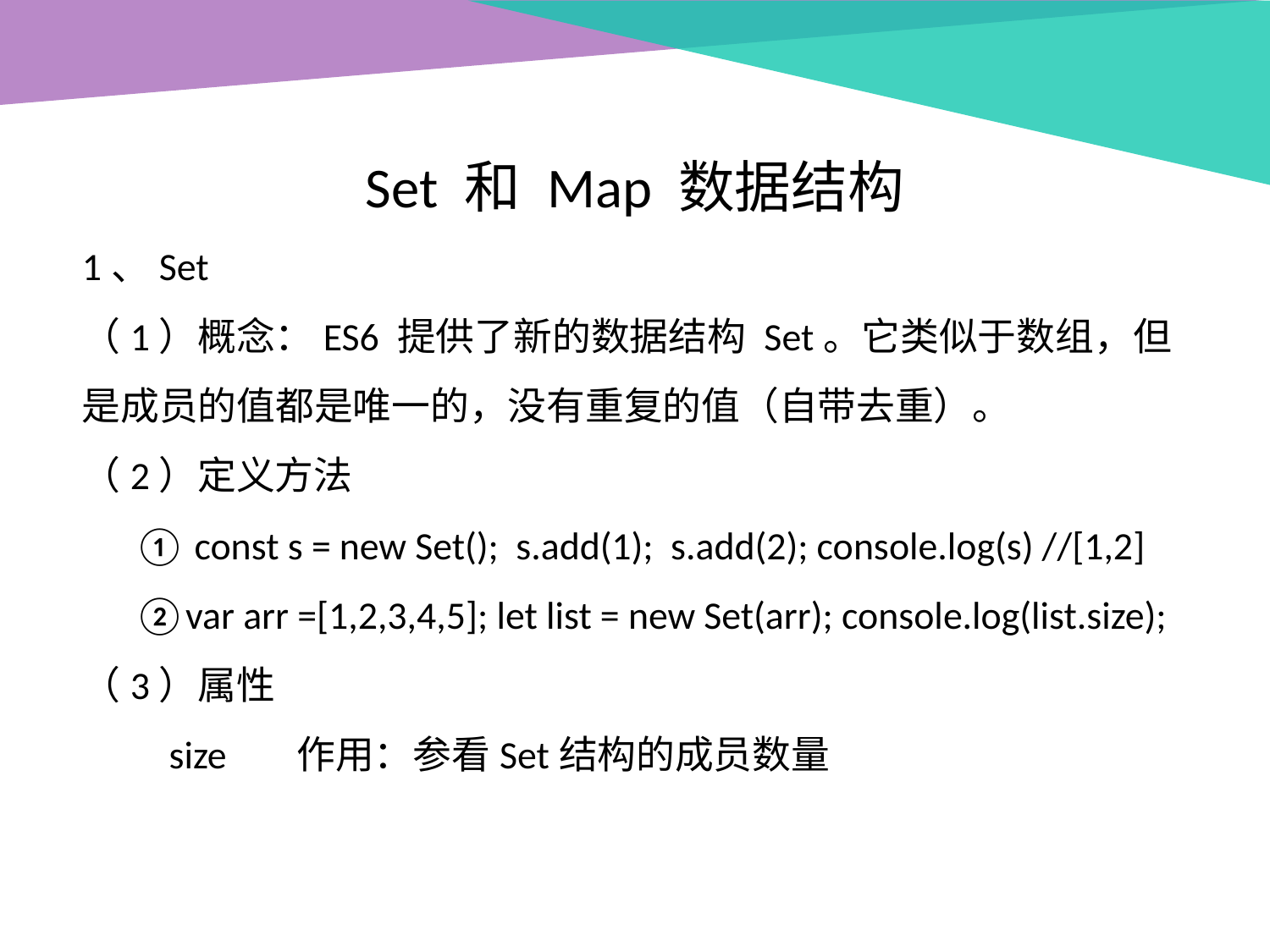

Set 和 Map 数据结构
1、Set
（1）概念：ES6 提供了新的数据结构 Set。它类似于数组，但是成员的值都是唯一的，没有重复的值（自带去重）。
（2）定义方法
      ① const s = new Set();  s.add(1);  s.add(2); console.log(s) //[1,2]
      ②var arr =[1,2,3,4,5]; let list = new Set(arr); console.log(list.size);
（3）属性
          size       作用：参看Set结构的成员数量